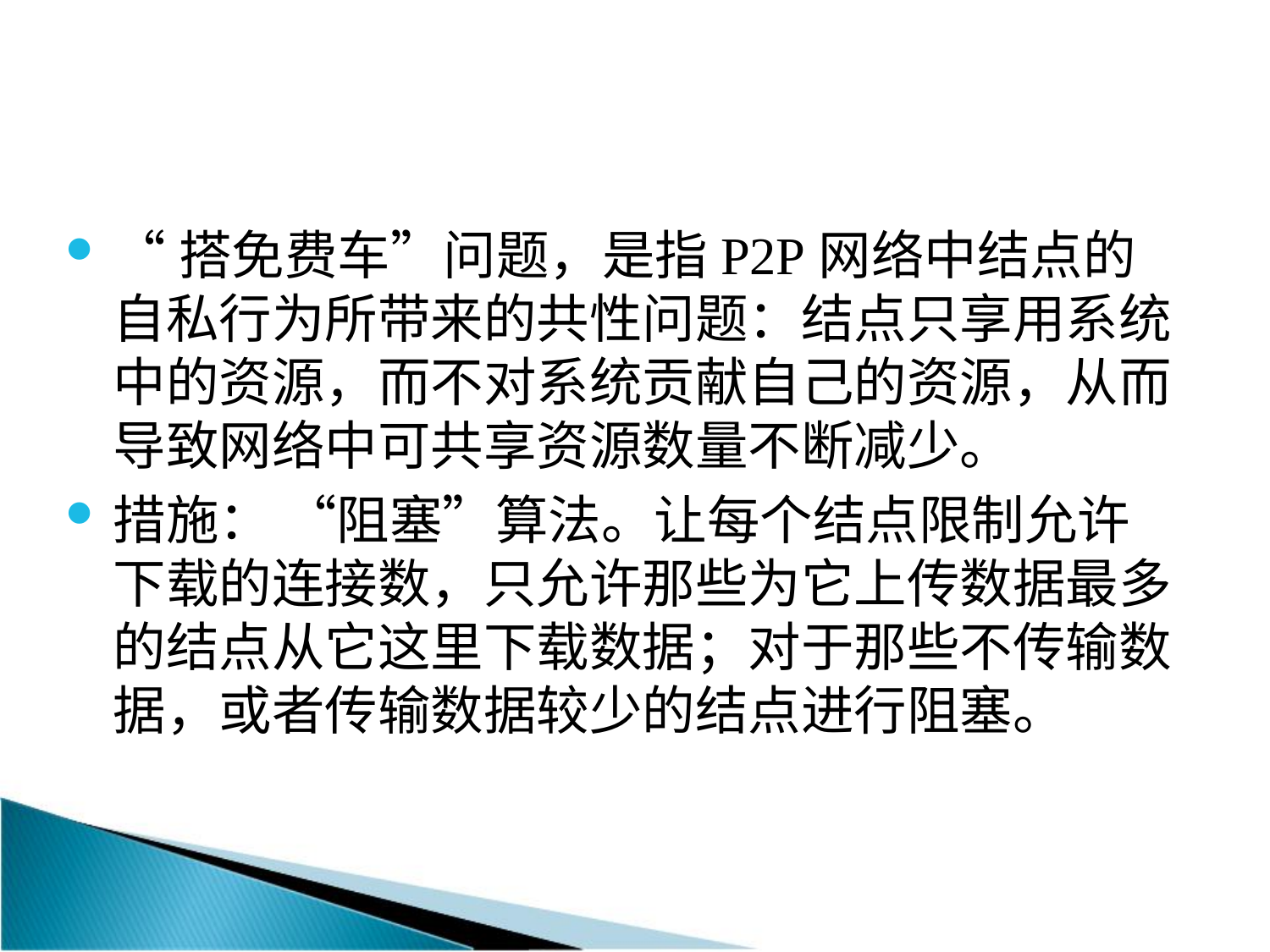

#
“搭免费车”问题，是指P2P网络中结点的自私行为所带来的共性问题：结点只享用系统中的资源，而不对系统贡献自己的资源，从而导致网络中可共享资源数量不断减少。
措施： “阻塞”算法。让每个结点限制允许下载的连接数，只允许那些为它上传数据最多的结点从它这里下载数据；对于那些不传输数据，或者传输数据较少的结点进行阻塞。